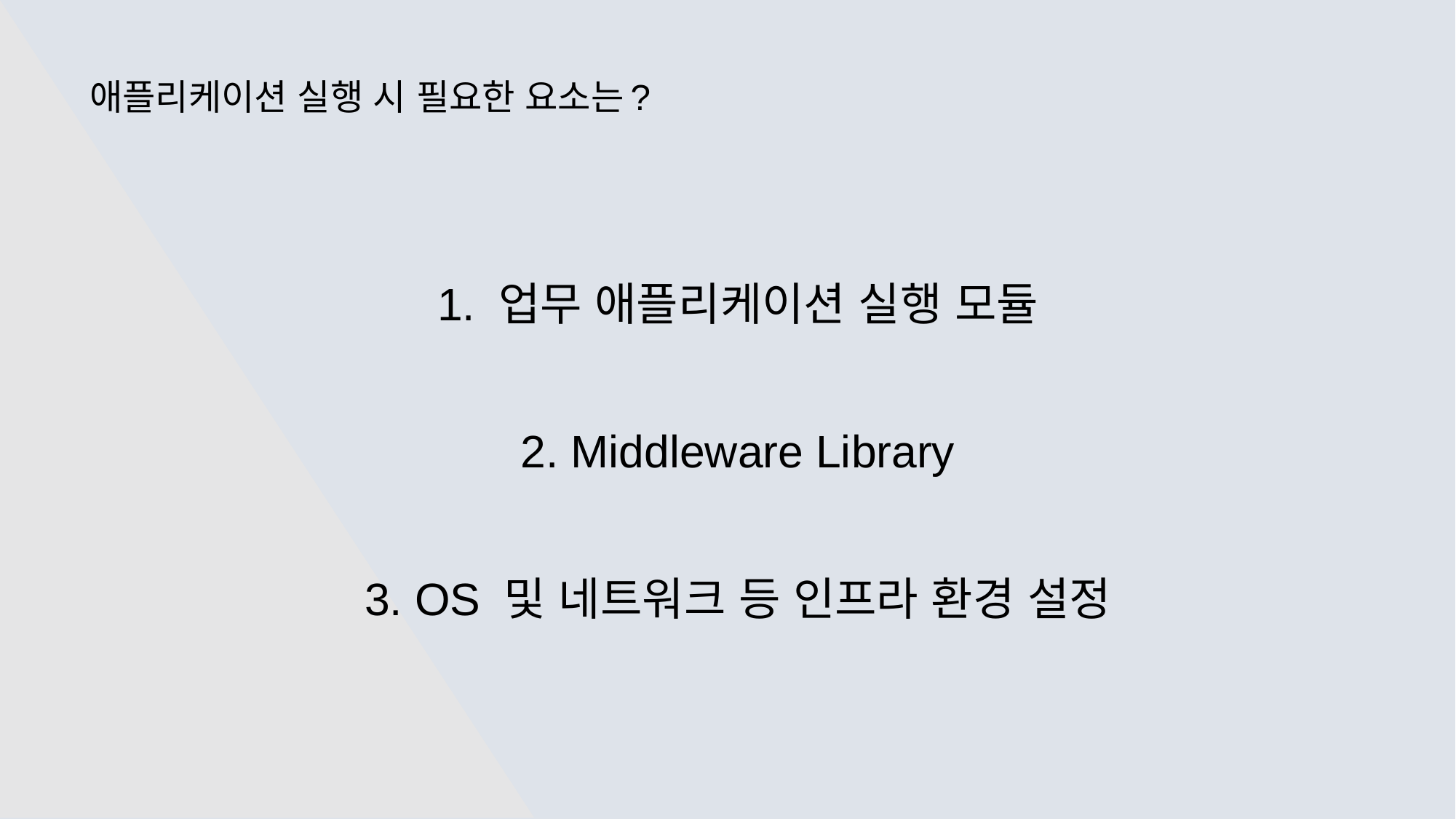

애플리케이션 실행 시 필요한 요소는?
1. 업무 애플리케이션 실행 모듈

2. Middleware Library

3. OS 및 네트워크 등 인프라 환경 설정